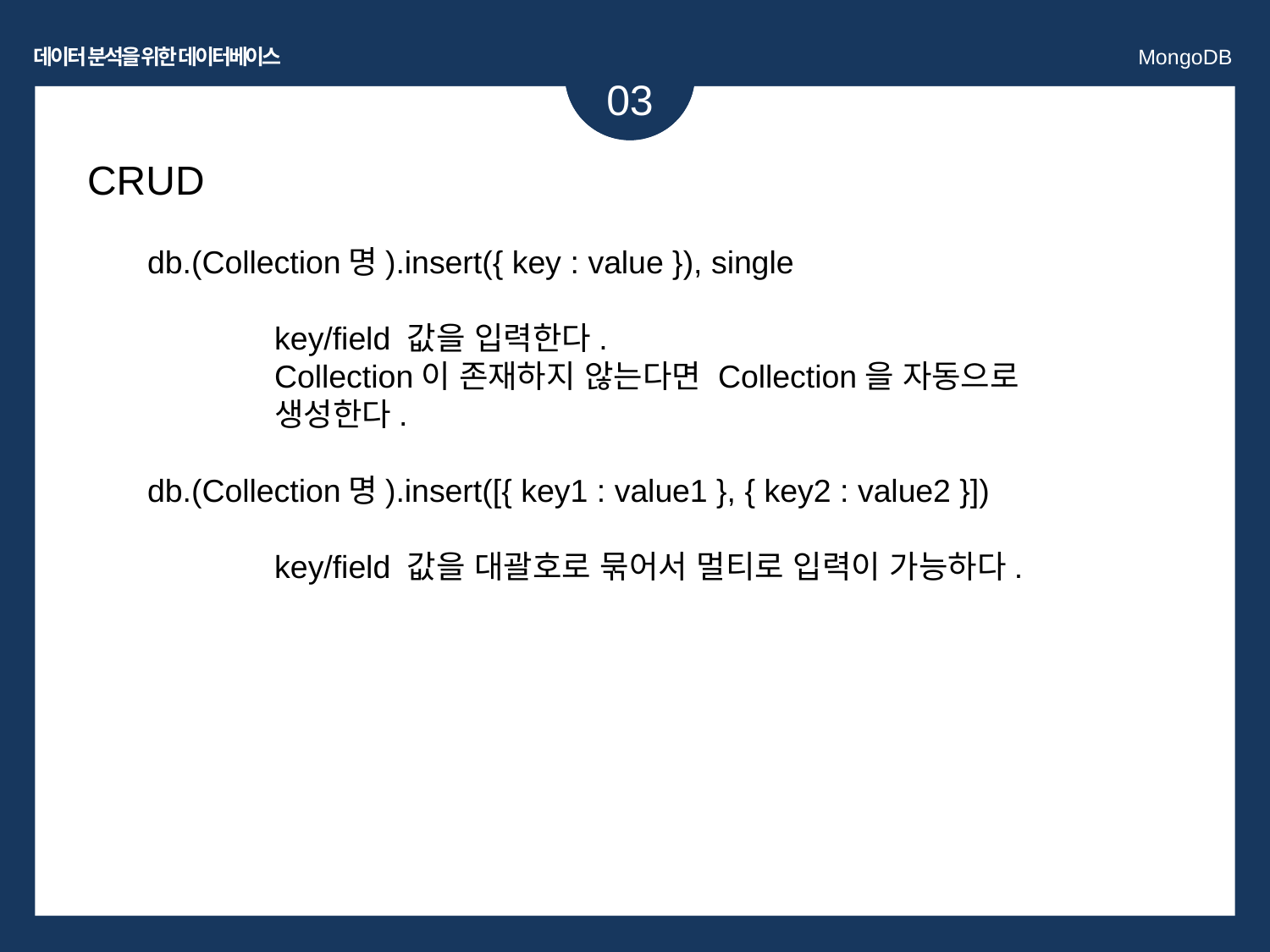

데이터 분석을 위한 데이터베이스
MongoDB
03
CRUD
db.(Collection명).insert({ key : value }), single

	key/field 값을 입력한다.
	Collection이 존재하지 않는다면 Collection을 자동으로
	생성한다.

db.(Collection명).insert([{ key1 : value1 }, { key2 : value2 }])

	key/field 값을 대괄호로 묶어서 멀티로 입력이 가능하다.